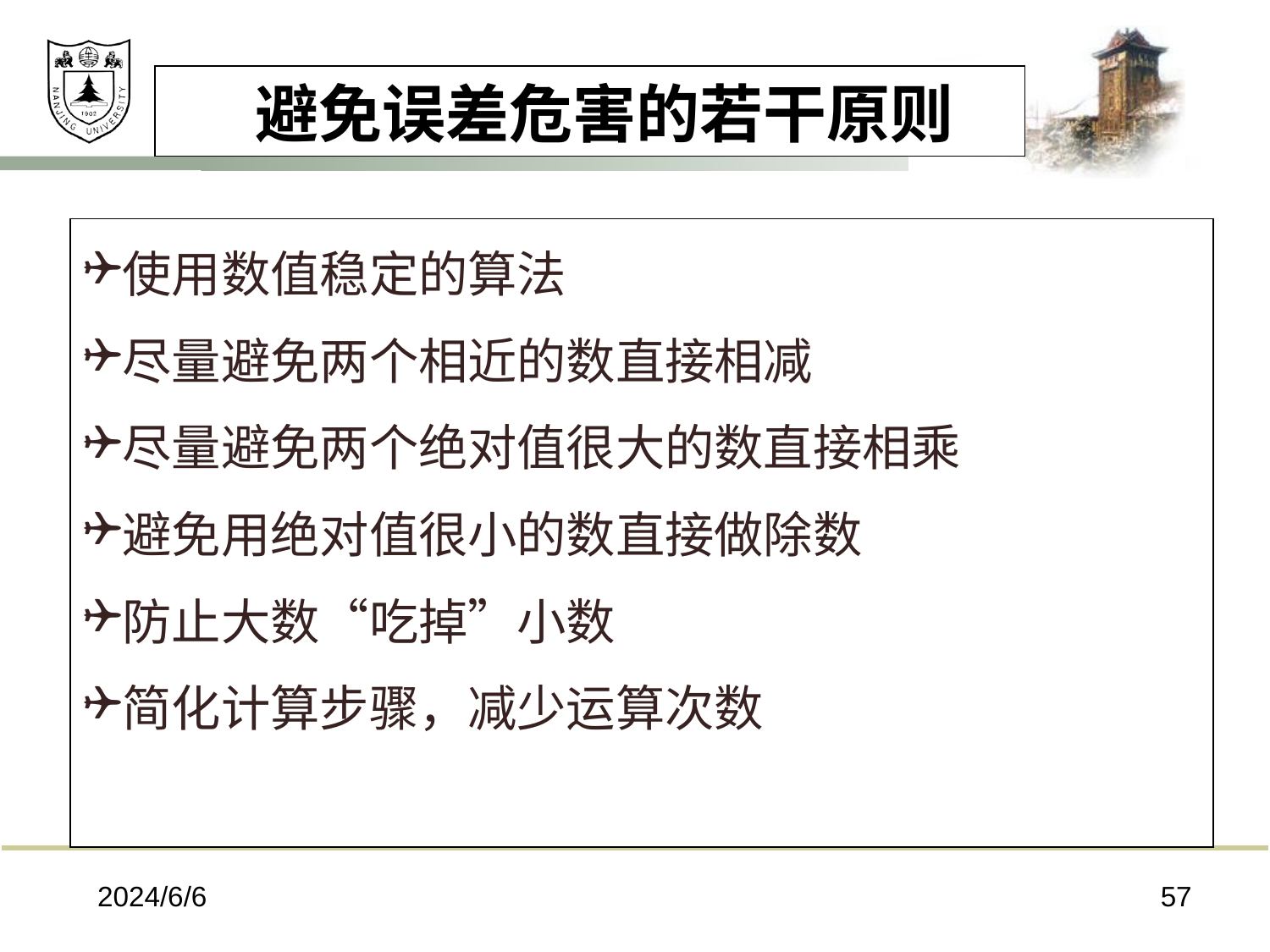

避免误差危害的若干原则
使用数值稳定的算法
尽量避免两个相近的数直接相减
尽量避免两个绝对值很大的数直接相乘
避免用绝对值很小的数直接做除数
防止大数“吃掉”小数
简化计算步骤，减少运算次数

2024/6/6
57